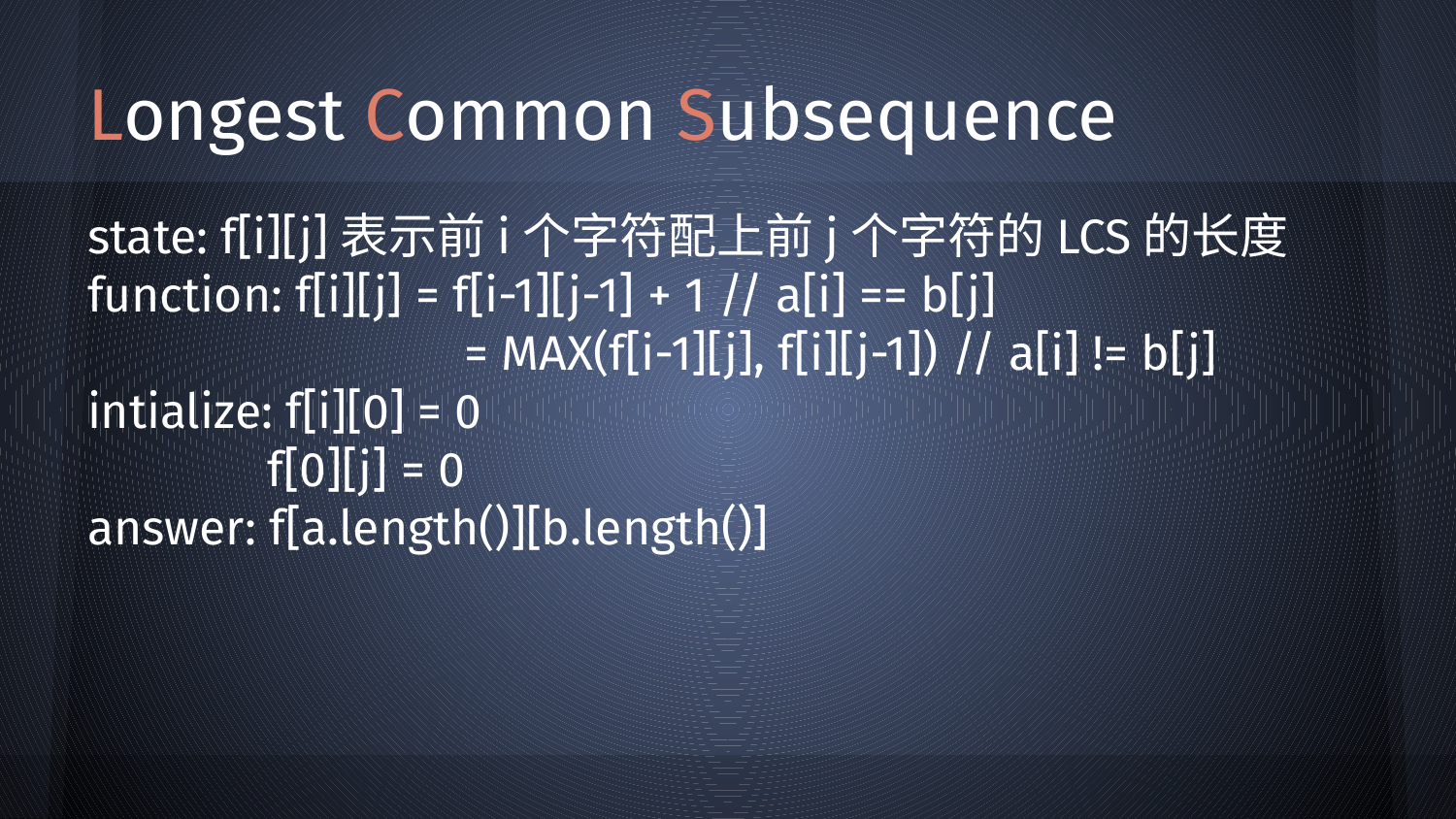

# Longest Common Subsequence
state: f[i][j]表示前i个字符配上前j个字符的LCS的长度
function: f[i][j] = f[i-1][j-1] + 1 // a[i] == b[j]
	                  = MAX(f[i-1][j], f[i][j-1]) // a[i] != b[j]
intialize: f[i][0] = 0
              f[0][j] = 0
answer: f[a.length()][b.length()]